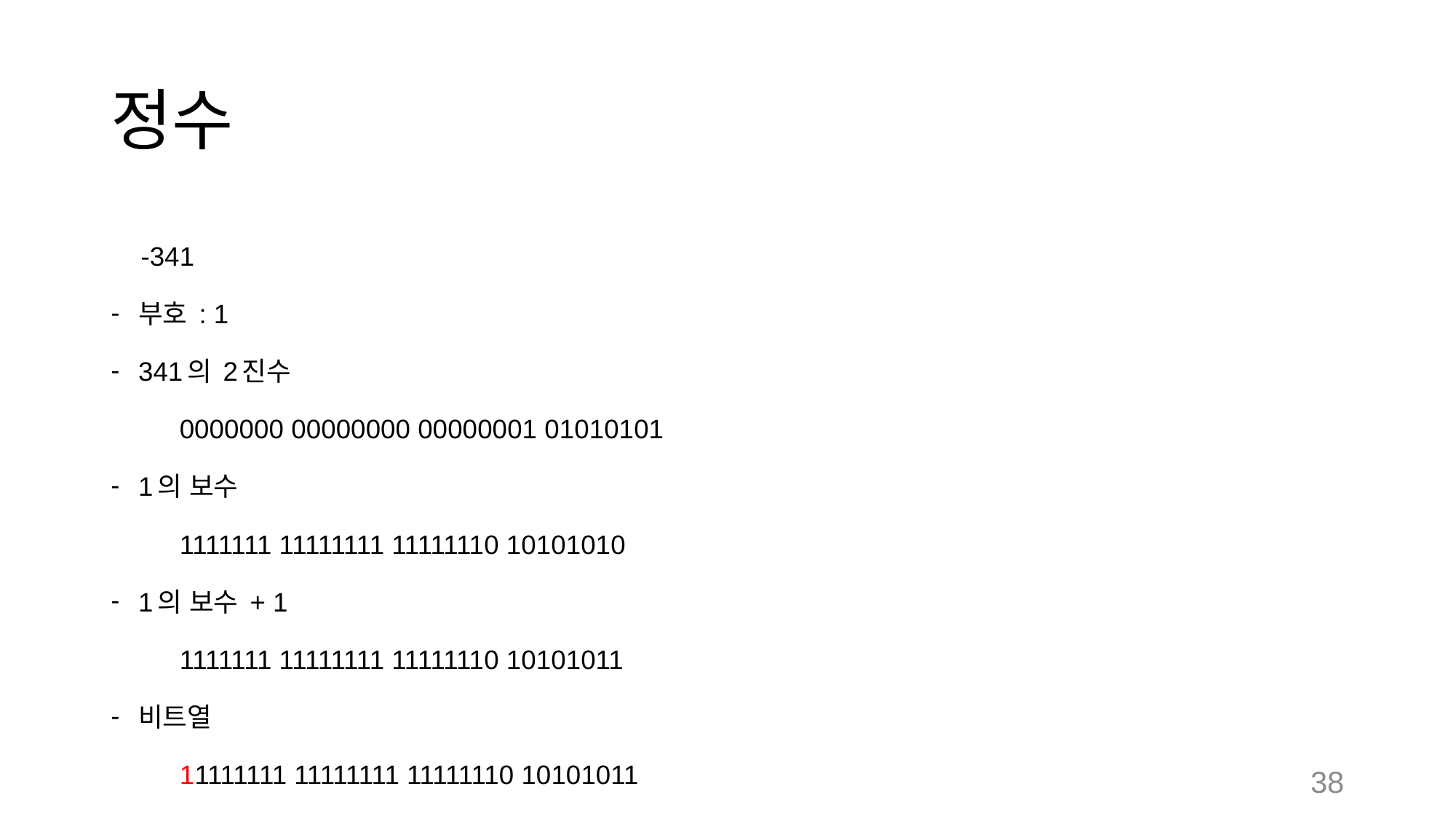

# 정수
    -341
부호 : 1
341의 2진수
	0000000 00000000 00000001 01010101
1의 보수
	1111111 11111111 11111110 10101010
1의 보수 + 1
	1111111 11111111 11111110 10101011
비트열
	11111111 11111111 11111110 10101011

38